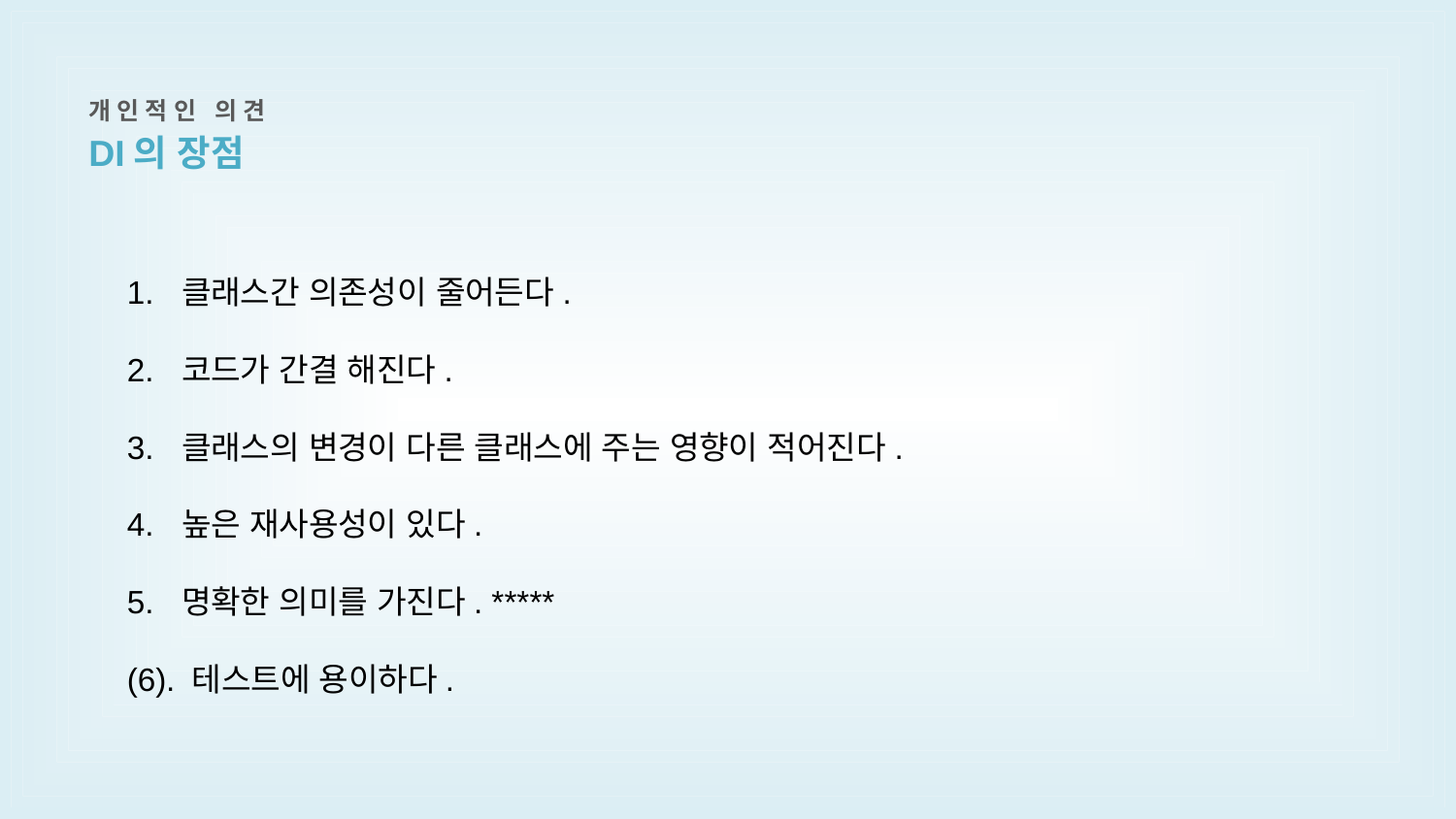

개인적인 의견
DI의 장점
클래스간 의존성이 줄어든다.
코드가 간결 해진다.
클래스의 변경이 다른 클래스에 주는 영향이 적어진다.
높은 재사용성이 있다.
명확한 의미를 가진다. *****
(6). 테스트에 용이하다.